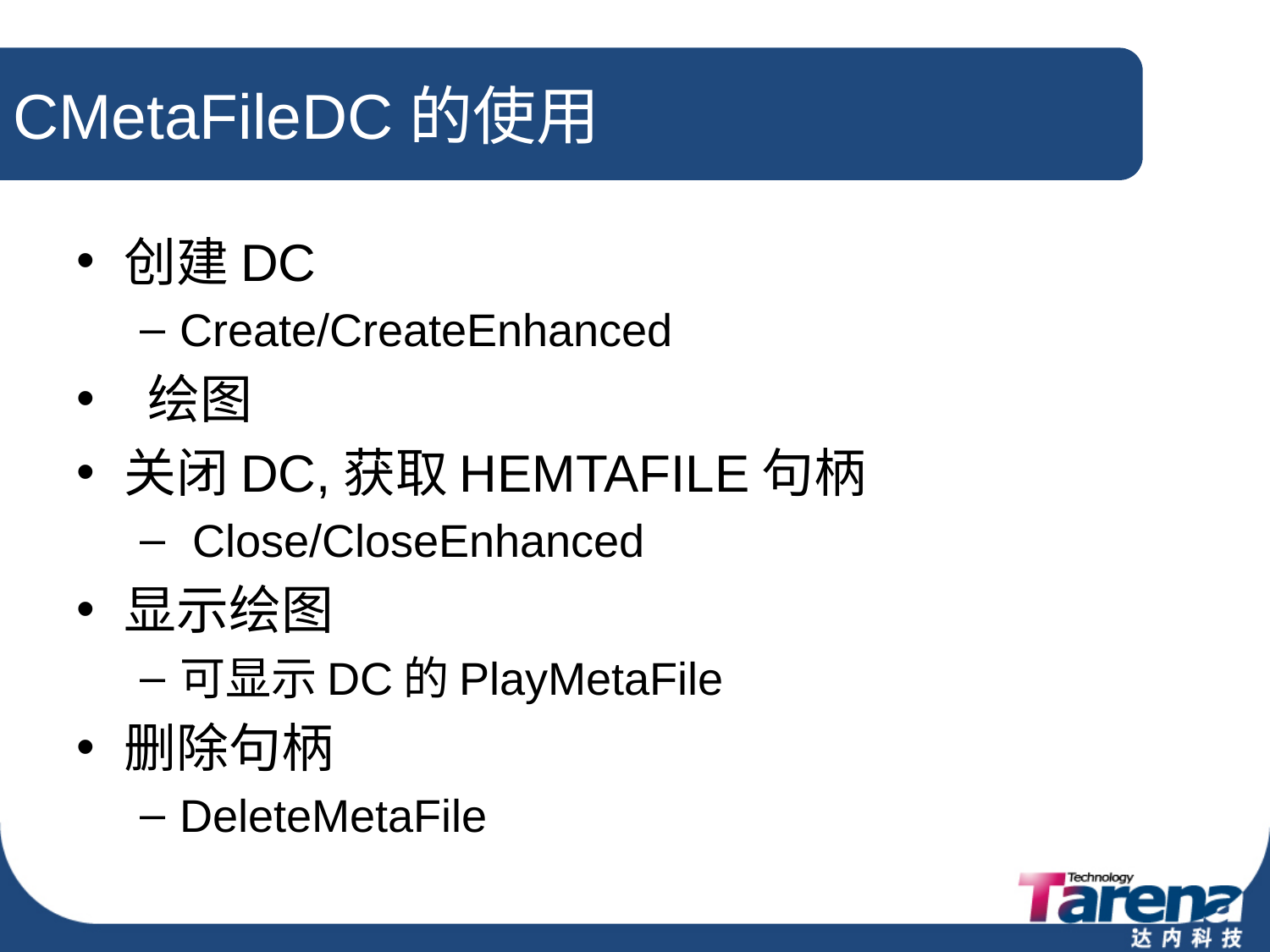

# CMetaFileDC的使用
创建DC
Create/CreateEnhanced
 绘图
关闭DC,获取HEMTAFILE句柄
 Close/CloseEnhanced
显示绘图
可显示DC的PlayMetaFile
删除句柄
DeleteMetaFile